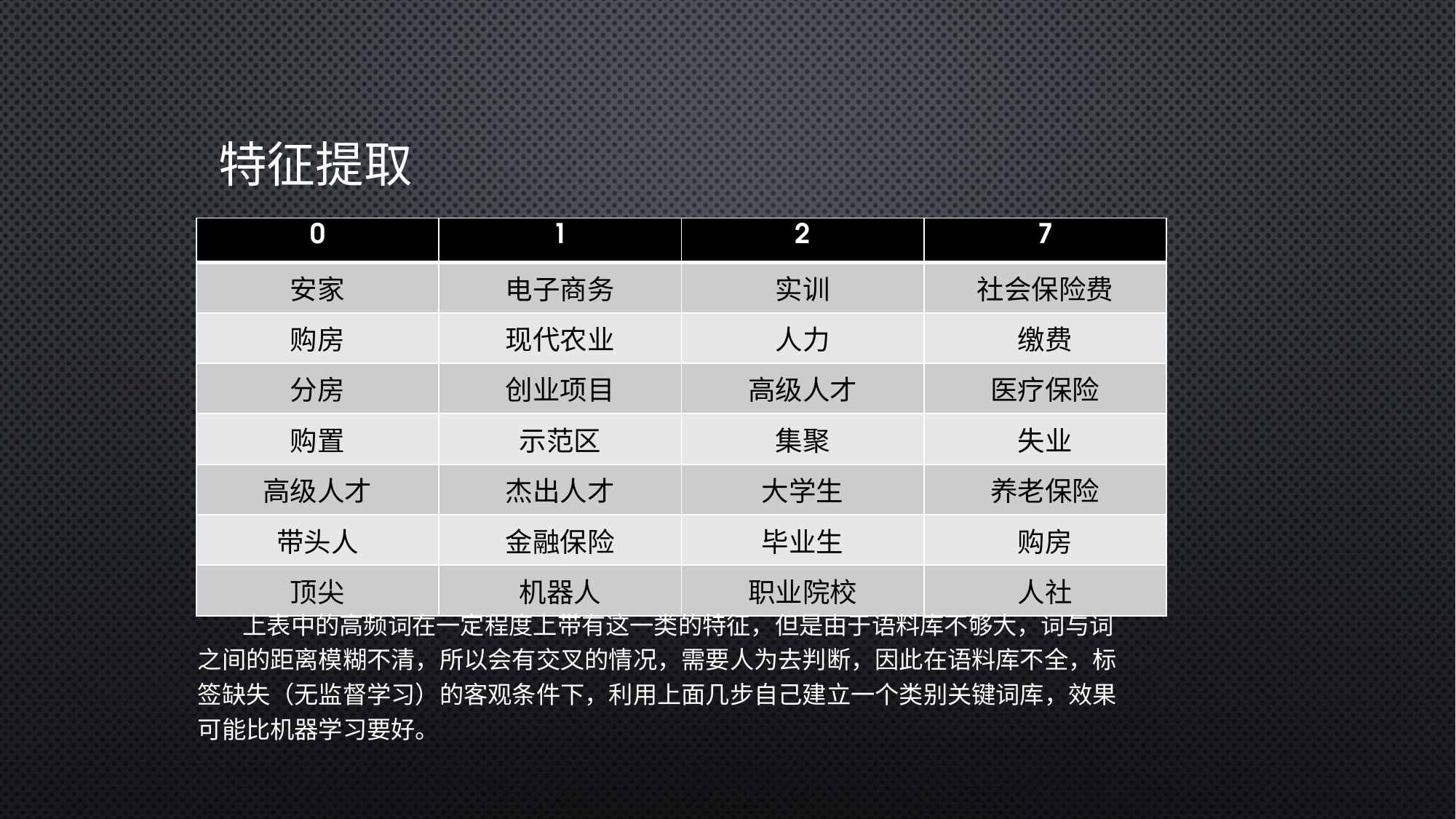

# 特征提取

| 0 | 1 | 2 | 7 |
| --- | --- | --- | --- |
| 安家 | 电子商务 | 实训 | 社会保险费 |
| 购房 | 现代农业 | 人力 | 缴费 |
| 分房 | 创业项目 | 高级人才 | 医疗保险 |
| 购置 | 示范区 | 集聚 | 失业 |
| 高级人才 | 杰出人才 | 大学生 | 养老保险 |
| 带头人 | 金融保险 | 毕业生 | 购房 |
| 顶尖 | 机器人 | 职业院校 | 人社 |
       上表中的高频词在一定程度上带有这一类的特征，但是由于语料库不够大，词与词之间的距离模糊不清，所以会有交叉的情况，需要人为去判断，因此在语料库不全，标签缺失（无监督学习）的客观条件下，利用上面几步自己建立一个类别关键词库，效果可能比机器学习要好。